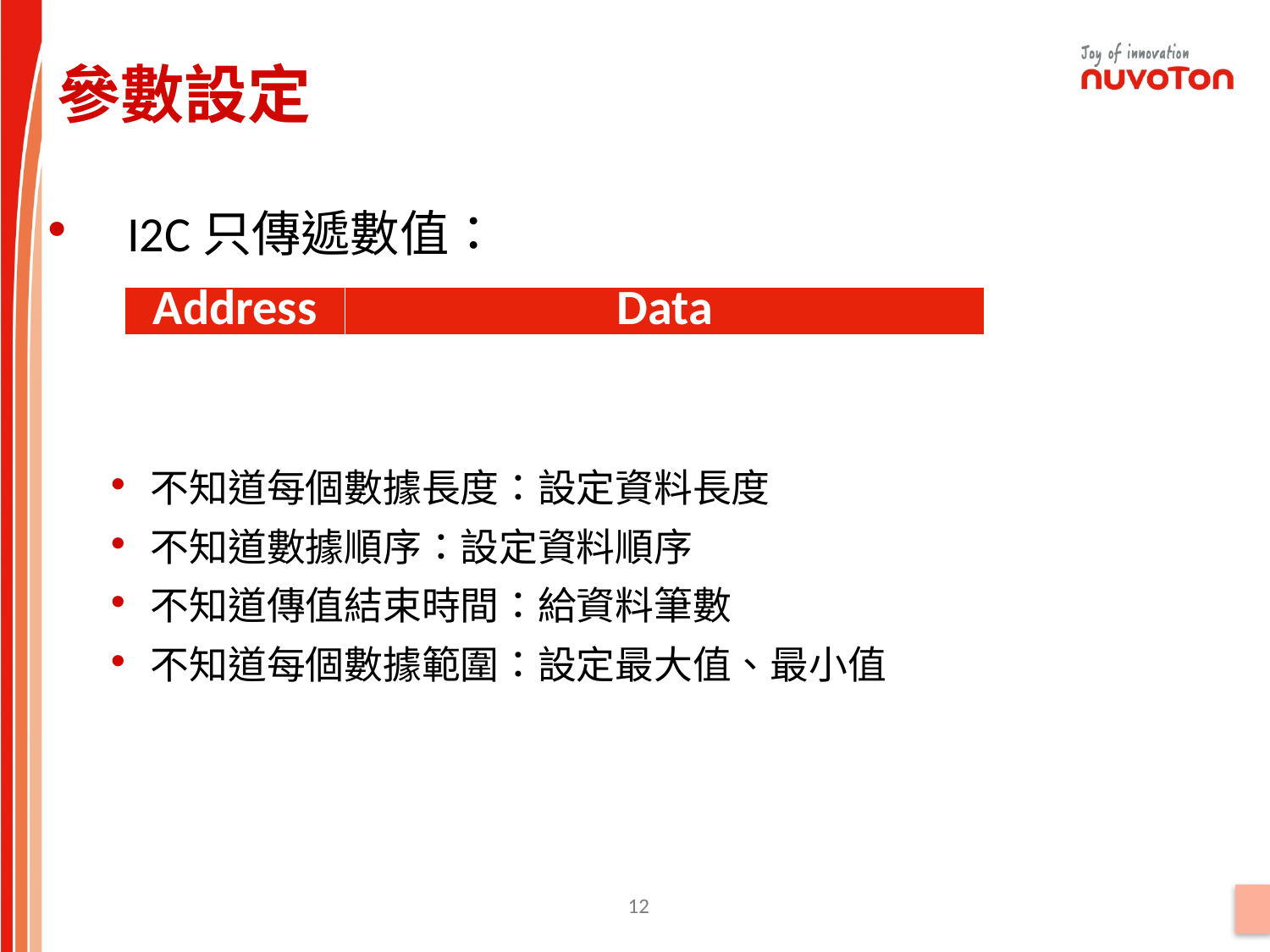

參數設定
I2C只傳遞數值：

不知道每個數據長度：設定資料長度
不知道數據順序：設定資料順序
不知道傳值結束時間：給資料筆數
不知道每個數據範圍：設定最大值、最小值

| Address | Data |
| --- | --- |
12